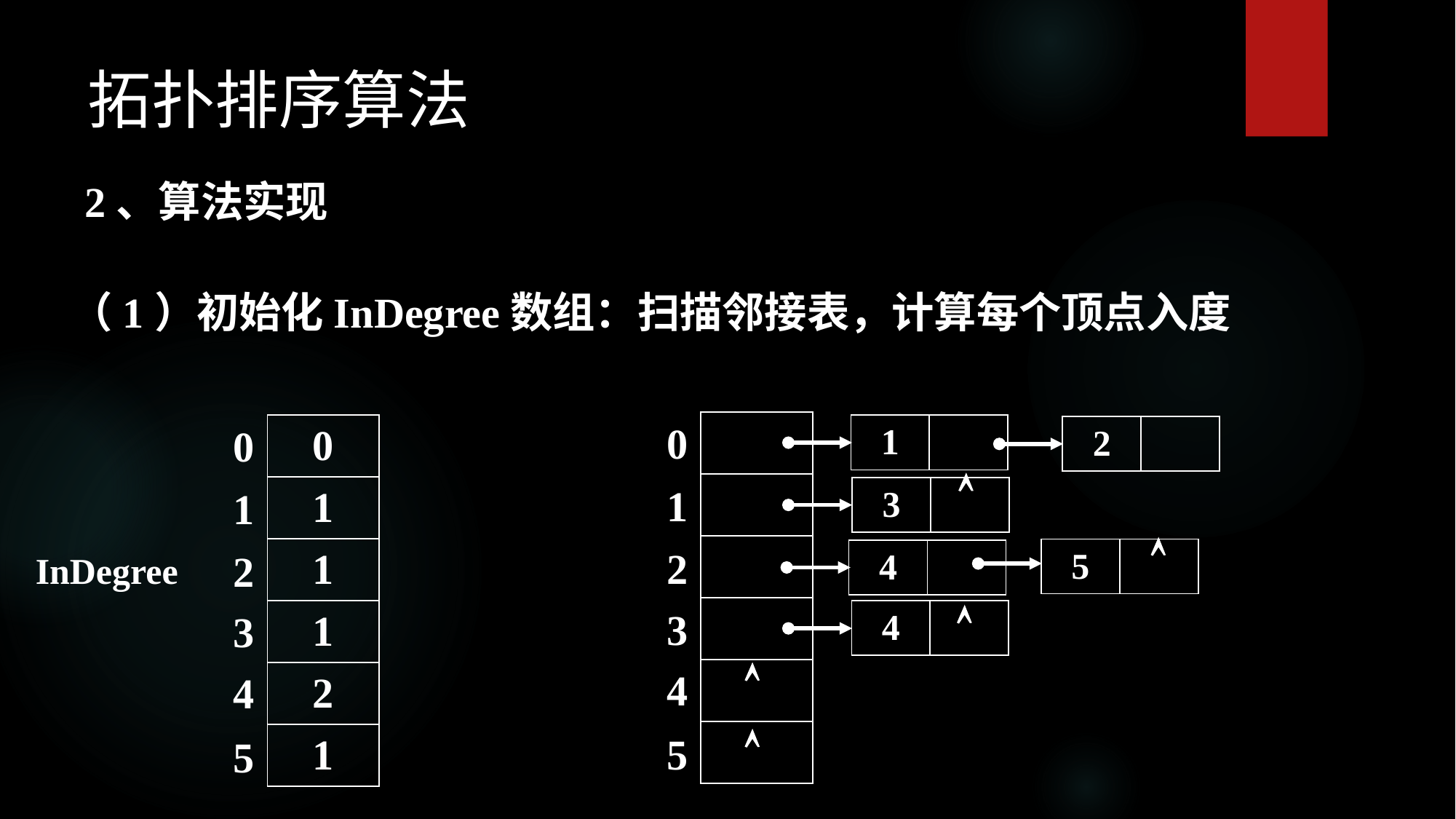

拓扑排序算法
2、算法实现
（1）初始化InDegree数组：扫描邻接表，计算每个顶点入度
0
|  |
| --- |
|  |
|  |
|  |
|  |
|  |
0
| 0 |
| --- |
| 1 |
| 1 |
| 1 |
| 2 |
| 1 |
| 1 |  |
| --- | --- |
| 2 |  |
| --- | --- |
∧
1
1
| 3 |  |
| --- | --- |
∧
2
2
| 5 |  |
| --- | --- |
| 4 |  |
| --- | --- |
InDegree
∧
3
3
| 4 |  |
| --- | --- |
∧
4
4
∧
5
5